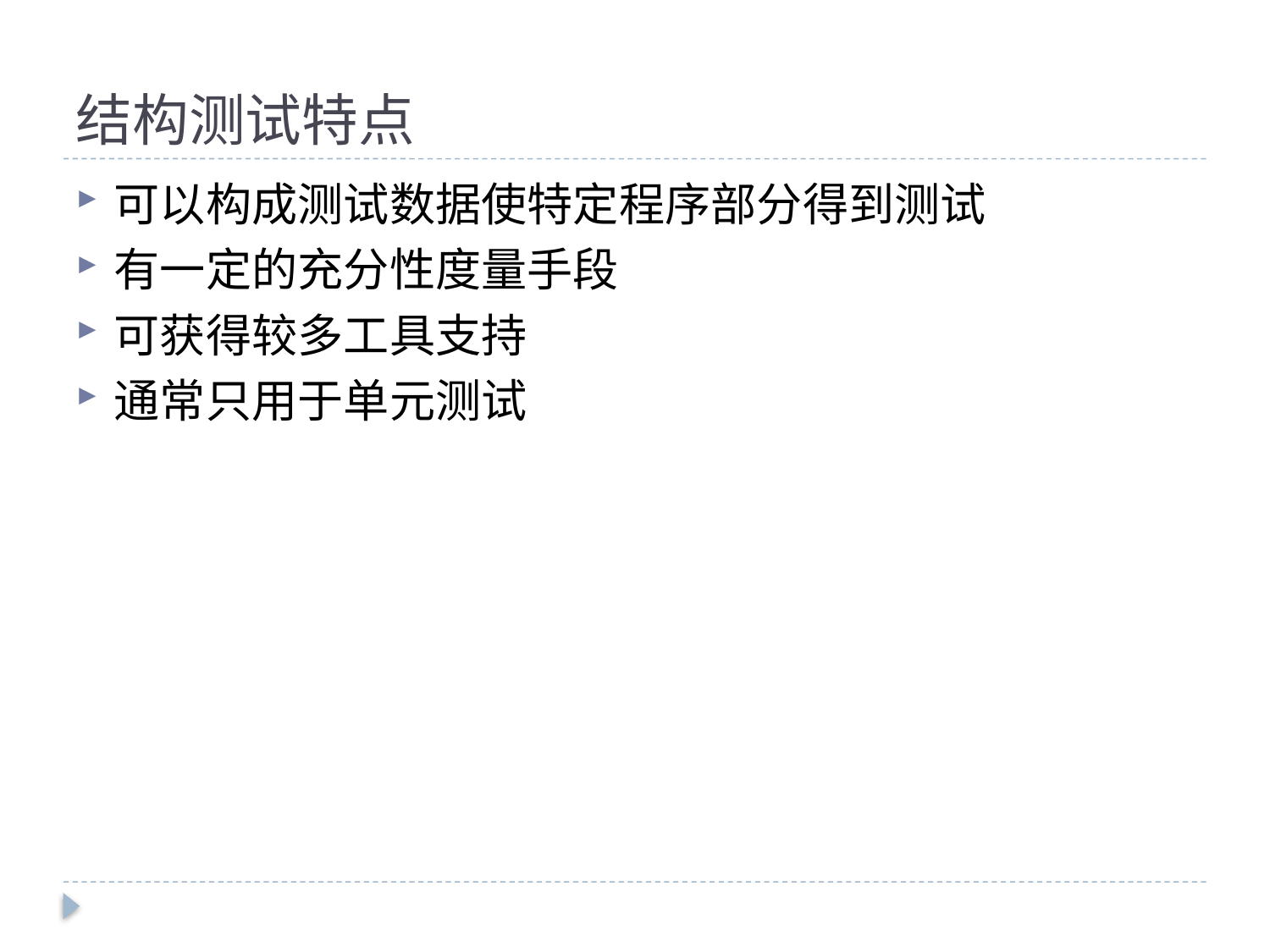

# 结构测试特点
可以构成测试数据使特定程序部分得到测试
有一定的充分性度量手段
可获得较多工具支持
通常只用于单元测试